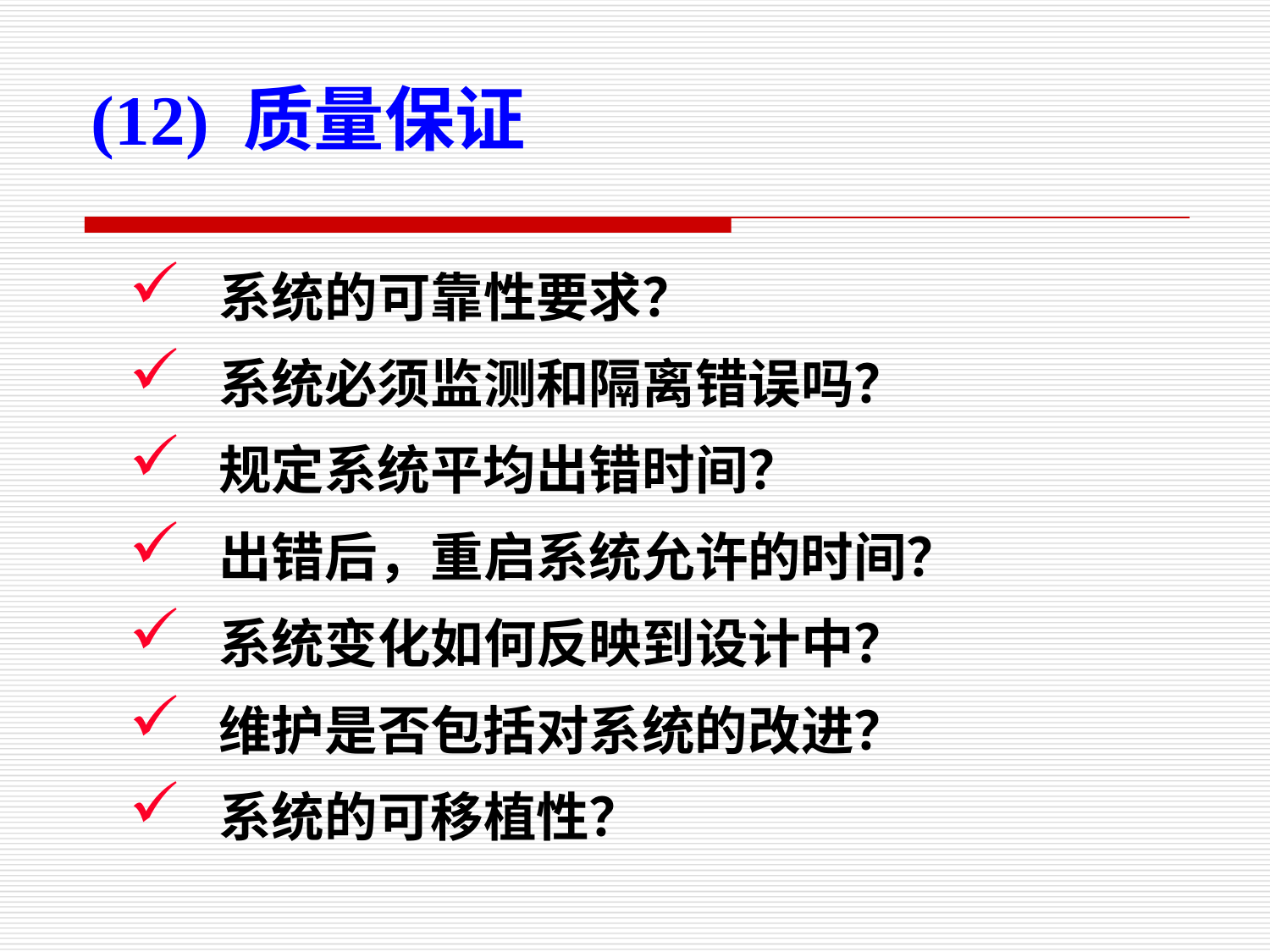

(12) 质量保证
 系统的可靠性要求？
 系统必须监测和隔离错误吗？
 规定系统平均出错时间？
 出错后，重启系统允许的时间？
 系统变化如何反映到设计中？
 维护是否包括对系统的改进？
 系统的可移植性？